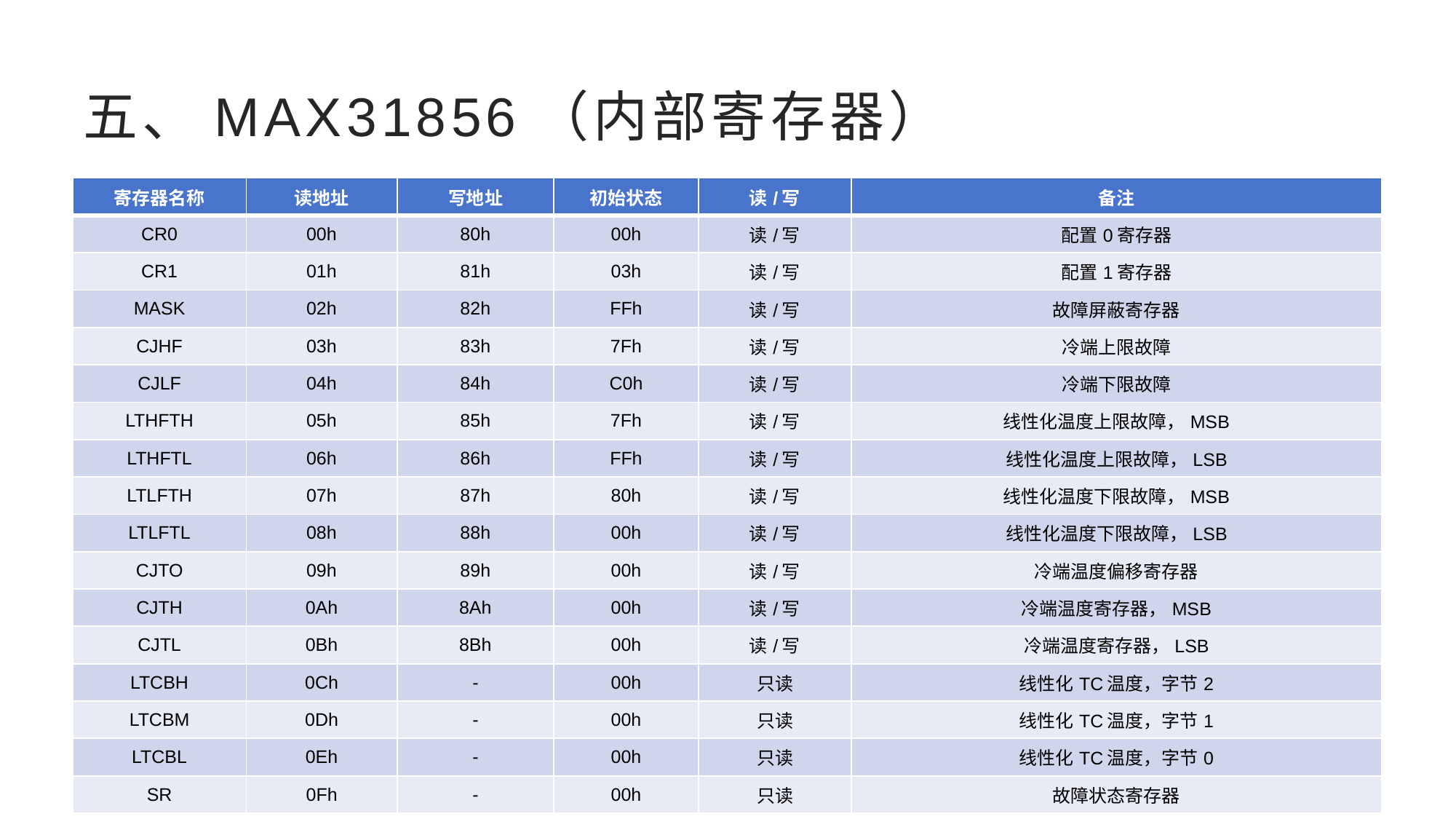

# 五、MAX31856（内部寄存器）
| 寄存器名称 | 读地址 | 写地址 | 初始状态 | 读/写 | 备注 |
| --- | --- | --- | --- | --- | --- |
| CR0 | 00h | 80h | 00h | 读/写 | 配置0寄存器 |
| CR1 | 01h | 81h | 03h | 读/写 | 配置1寄存器 |
| MASK | 02h | 82h | FFh | 读/写 | 故障屏蔽寄存器 |
| CJHF | 03h | 83h | 7Fh | 读/写 | 冷端上限故障 |
| CJLF | 04h | 84h | C0h | 读/写 | 冷端下限故障 |
| LTHFTH | 05h | 85h | 7Fh | 读/写 | 线性化温度上限故障，MSB |
| LTHFTL | 06h | 86h | FFh | 读/写 | 线性化温度上限故障，LSB |
| LTLFTH | 07h | 87h | 80h | 读/写 | 线性化温度下限故障，MSB |
| LTLFTL | 08h | 88h | 00h | 读/写 | 线性化温度下限故障，LSB |
| CJTO | 09h | 89h | 00h | 读/写 | 冷端温度偏移寄存器 |
| CJTH | 0Ah | 8Ah | 00h | 读/写 | 冷端温度寄存器，MSB |
| CJTL | 0Bh | 8Bh | 00h | 读/写 | 冷端温度寄存器，LSB |
| LTCBH | 0Ch | - | 00h | 只读 | 线性化TC温度，字节2 |
| LTCBM | 0Dh | - | 00h | 只读 | 线性化TC温度，字节1 |
| LTCBL | 0Eh | - | 00h | 只读 | 线性化TC温度，字节0 |
| SR | 0Fh | - | 00h | 只读 | 故障状态寄存器 |